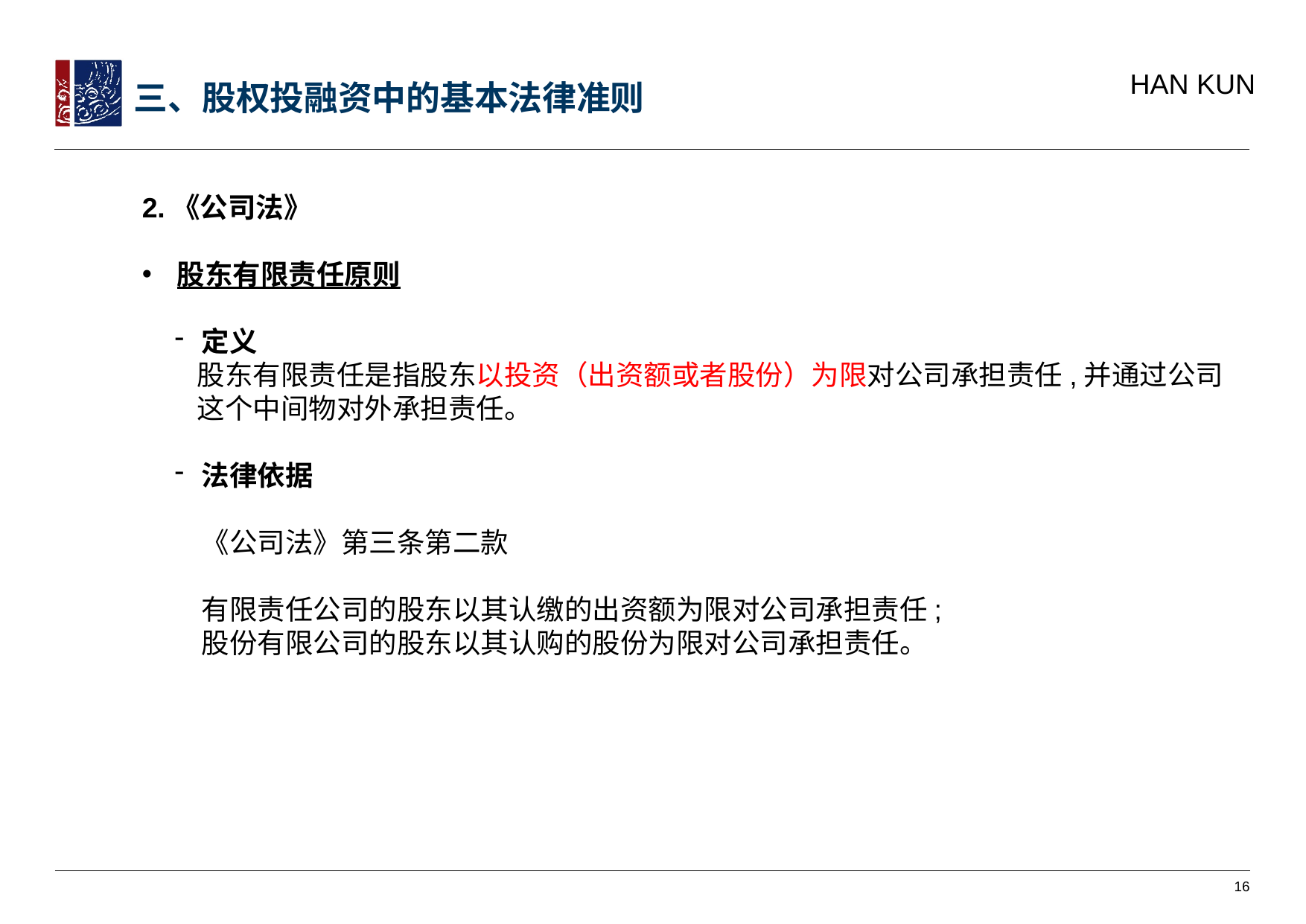

三、股权投融资中的基本法律准则
2.《公司法》

股东有限责任原则

定义
股东有限责任是指股东以投资（出资额或者股份）为限对公司承担责任,并通过公司这个中间物对外承担责任。

法律依据

《公司法》第三条第二款

有限责任公司的股东以其认缴的出资额为限对公司承担责任;
股份有限公司的股东以其认购的股份为限对公司承担责任。